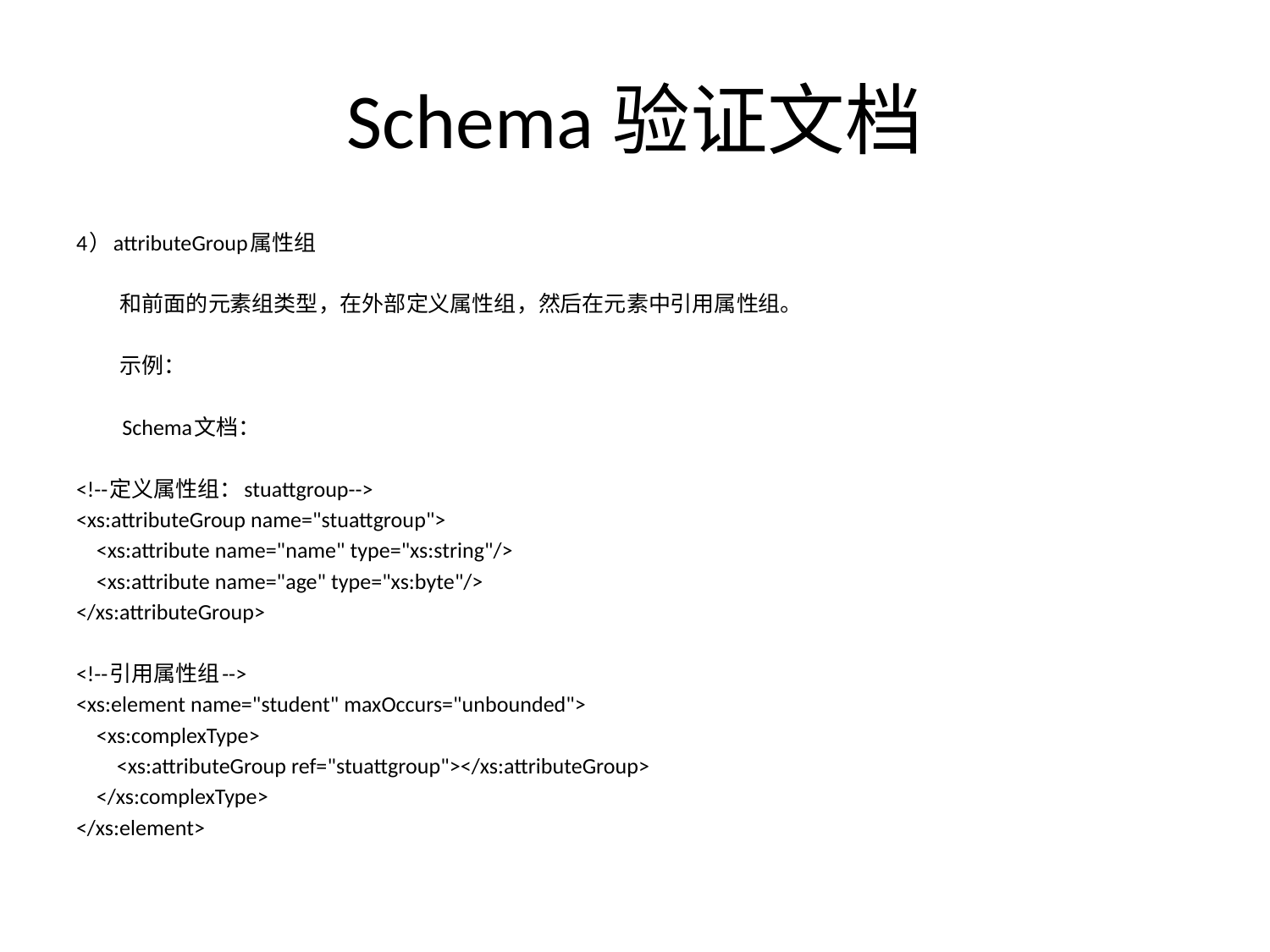

# Schema验证文档
4）attributeGroup属性组

　　和前面的元素组类型，在外部定义属性组，然后在元素中引用属性组。

　　示例：

　　Schema文档：

<!--定义属性组：stuattgroup-->
<xs:attributeGroup name="stuattgroup">
    <xs:attribute name="name" type="xs:string"/>
    <xs:attribute name="age" type="xs:byte"/>
</xs:attributeGroup>

<!--引用属性组-->
<xs:element name="student" maxOccurs="unbounded">
    <xs:complexType>
        <xs:attributeGroup ref="stuattgroup"></xs:attributeGroup>
    </xs:complexType>
</xs:element>